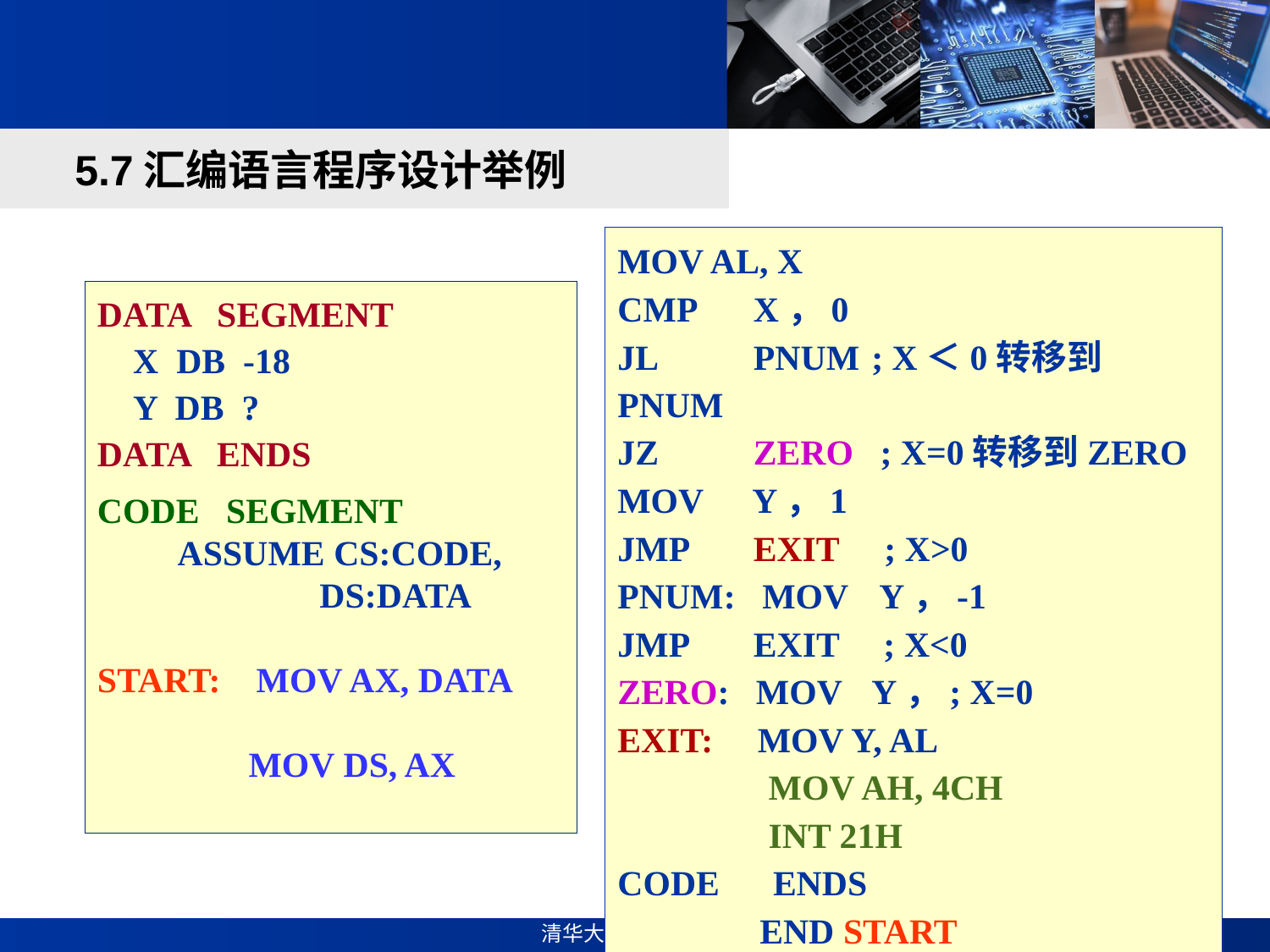

#
5.7汇编语言程序设计举例

MOV AL, X
CMP	 X，0
JL	 PNUM	; X＜0转移到PNUM
JZ	 ZERO   ; X=0转移到ZERO
MOV	 Y，1
JMP	 EXIT     ; X>0
PNUM:   MOV	 Y，-1
JMP	 EXIT     ; X<0
ZERO:   MOV	Y，; X=0
EXIT:     MOV Y, AL
                 MOV AH, 4CH
                 INT 21H
CODE      ENDS
                END START
DATA   SEGMENT
    X  DB  -18
    Y  DB  ?
DATA   ENDS
CODE   SEGMENT
         ASSUME CS:CODE,
                         DS:DATA

START:    MOV AX, DATA
                 MOV DS, AX